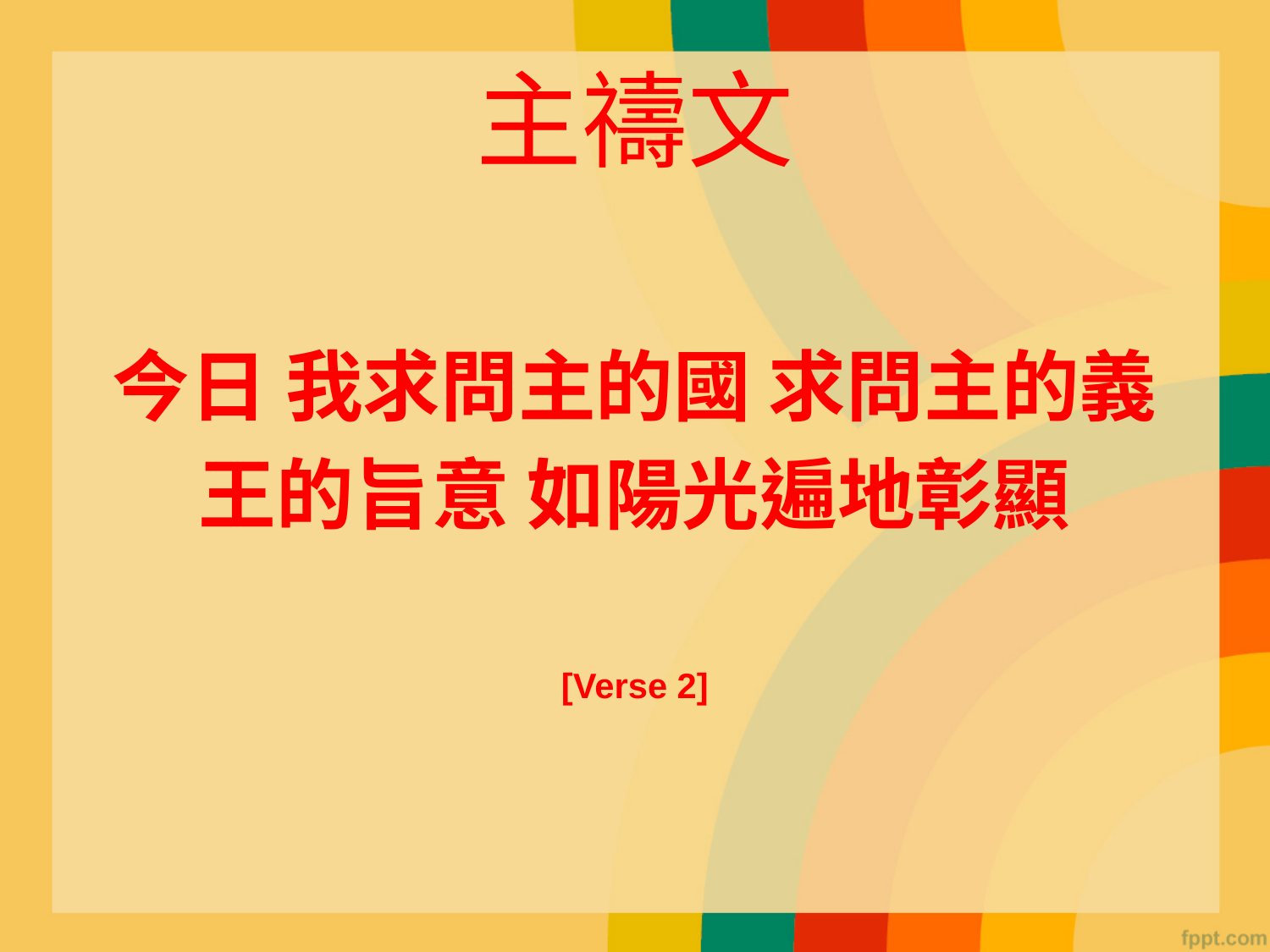

# 主禱文

今日 我求問主的國 求問主的義
王的旨意 如陽光遍地彰顯

[Verse 2]